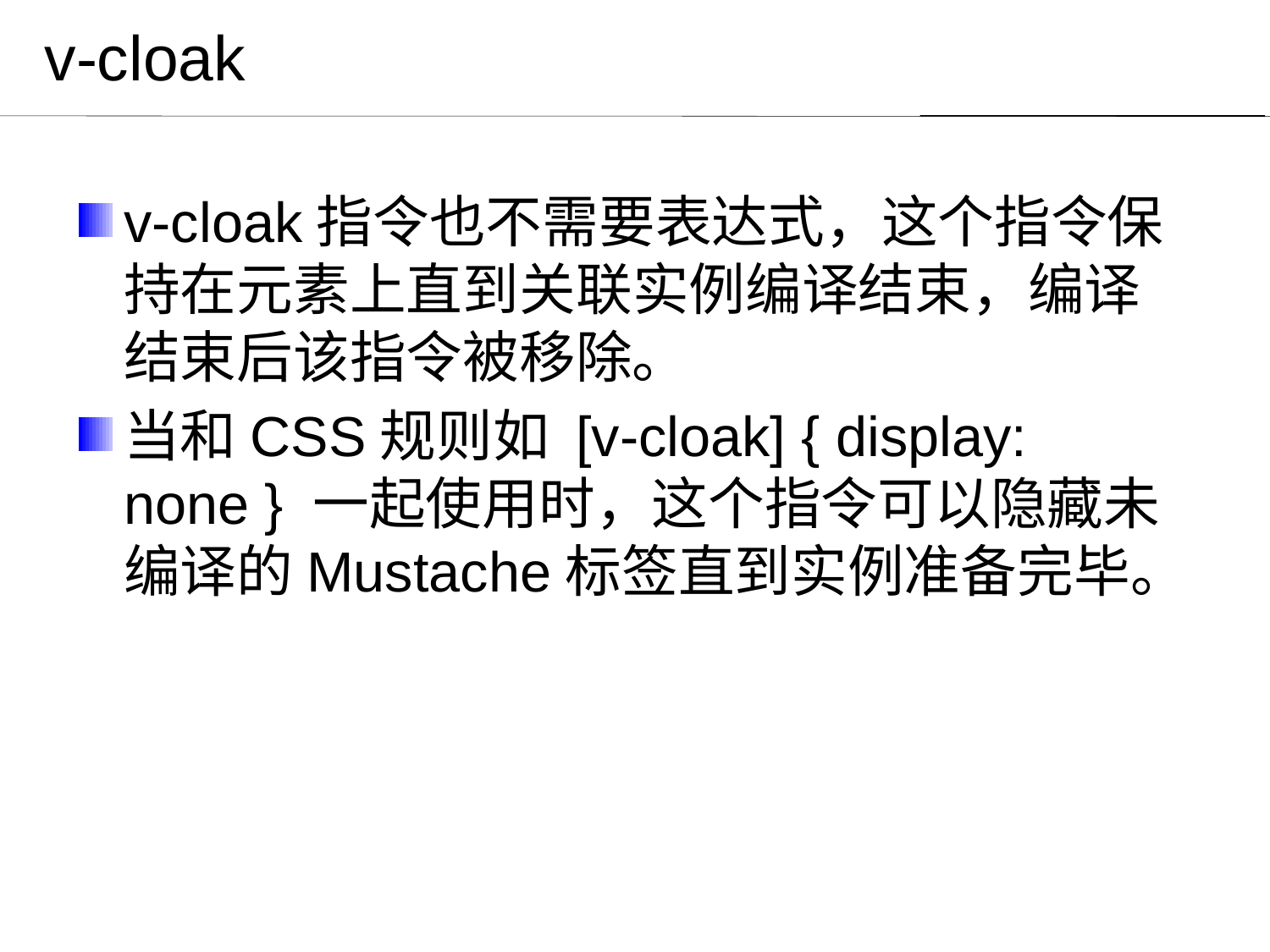

# v-cloak
v-cloak指令也不需要表达式，这个指令保持在元素上直到关联实例编译结束，编译结束后该指令被移除。
当和CSS规则如 [v-cloak] { display: none } 一起使用时，这个指令可以隐藏未编译的Mustache标签直到实例准备完毕。